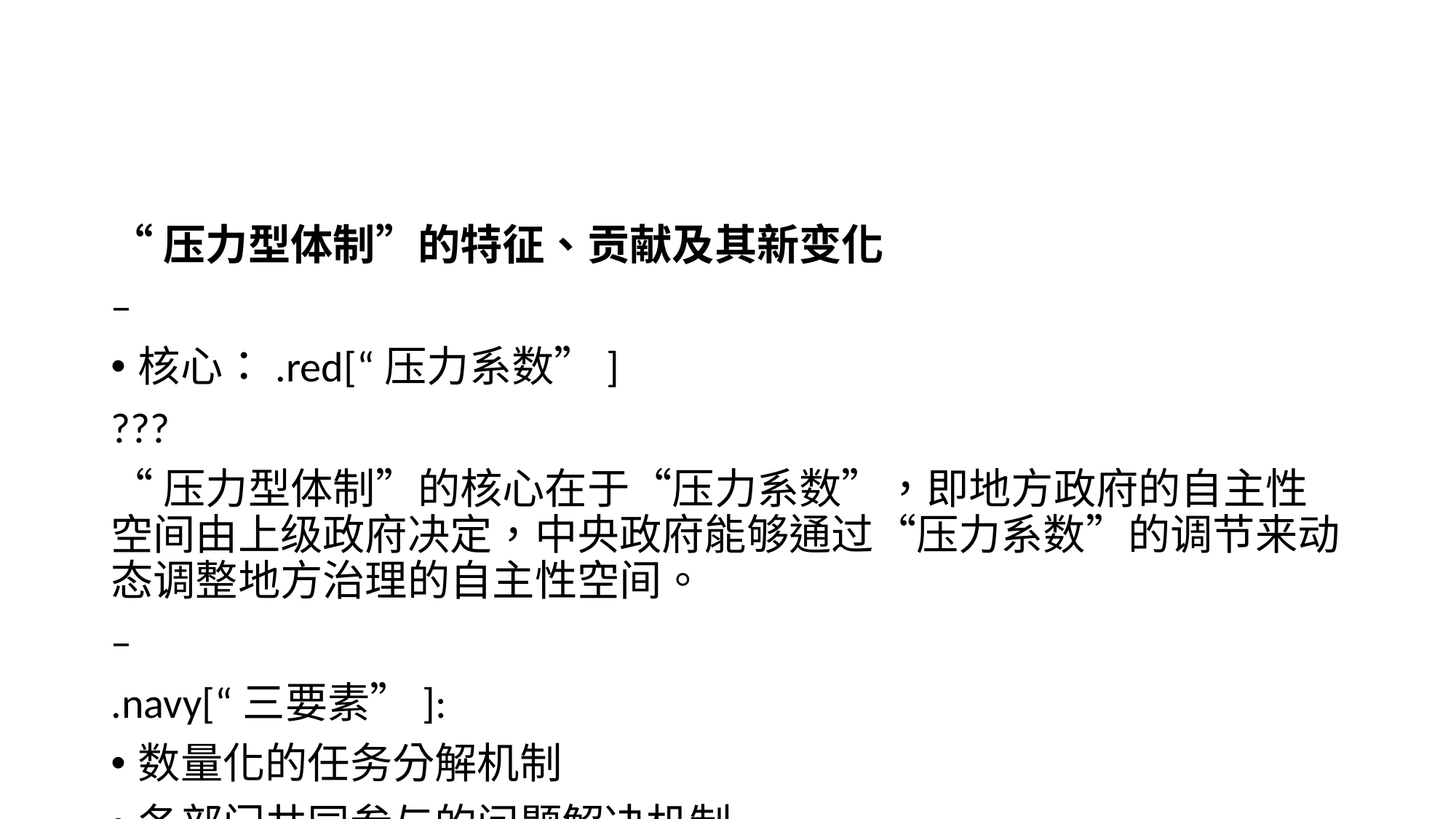

“压力型体制”的特征、贡献及其新变化
–
核心：.red[“压力系数”]
???
“压力型体制”的核心在于“压力系数”，即地方政府的自主性空间由上级政府决定，中央政府能够通过“压力系数”的调节来动态调整地方治理的自主性空间。
–
.navy[“三要素”]:
数量化的任务分解机制
各部门共同参与的问题解决机制
物质化的多层次评价体系
???
它的运行包括“三要素”、“四来源”和“两减压”三个主要部分。 “三要素”是指数量化的任务分解机制、各部门共同参与的问题解决机制和物质化的多层次评价体系。
–
.navy[““四来源””]:
上级、同级、民众和市场
???
“四来源”是指地方政府面临着包括上级、同级、民众和市场四个方面的压力。
“压力型体制”的特征、贡献及其新变化
.navy[“两减压”:]
.red[“关系”]&.red[统计]
???
“两减压”是指“关系”和“统计”这两大压力型体制的减压阀。“关系”是指上下级会借助私人关系等非正式制度来进行博弈和设定目标。“统计”是指上级会通过调整统计方法和口径来调节下级的“压力参数”。